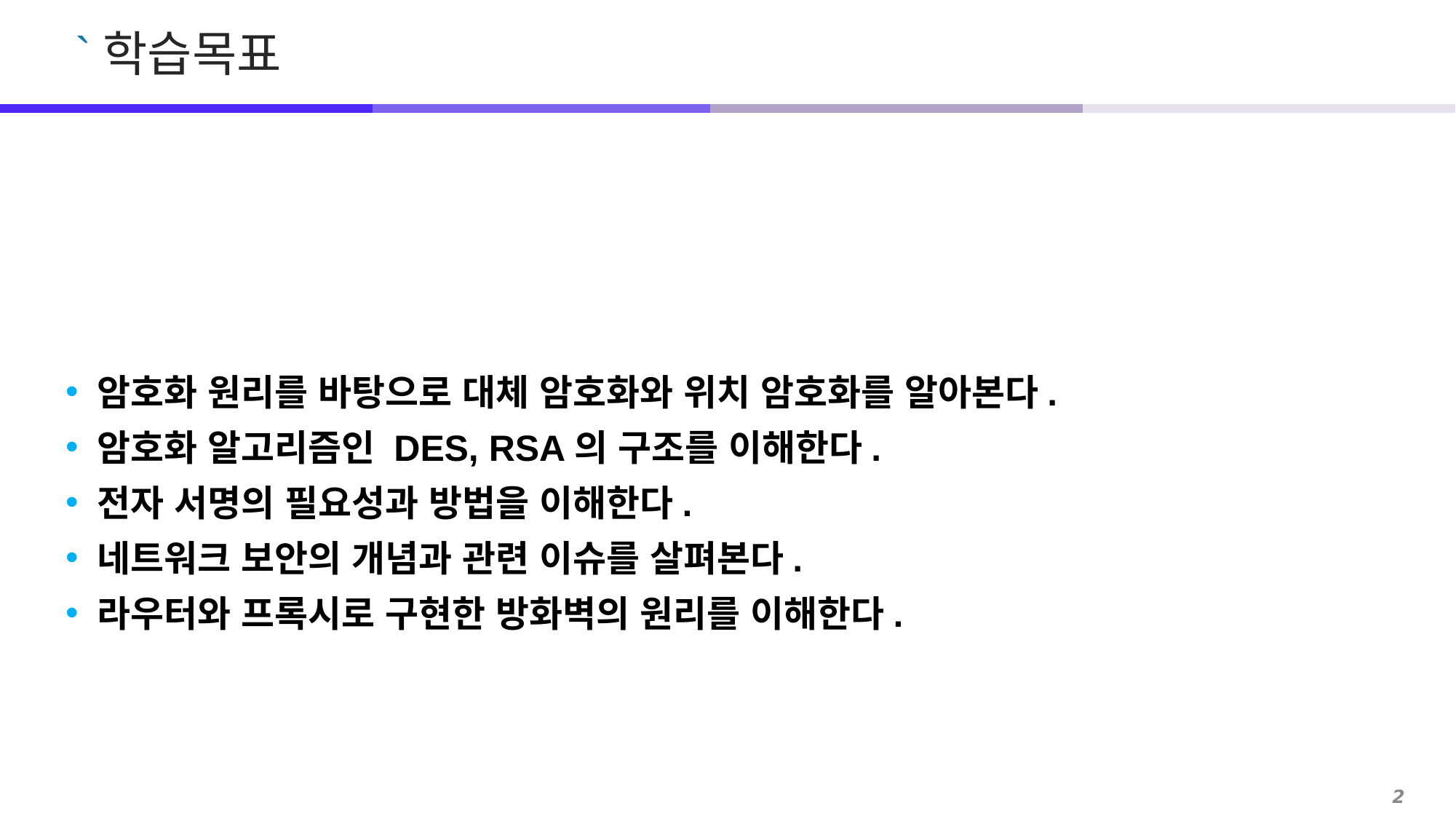

암호화 원리를 바탕으로 대체 암호화와 위치 암호화를 알아본다.
암호화 알고리즘인 DES, RSA의 구조를 이해한다.
전자 서명의 필요성과 방법을 이해한다.
네트워크 보안의 개념과 관련 이슈를 살펴본다.
라우터와 프록시로 구현한 방화벽의 원리를 이해한다.